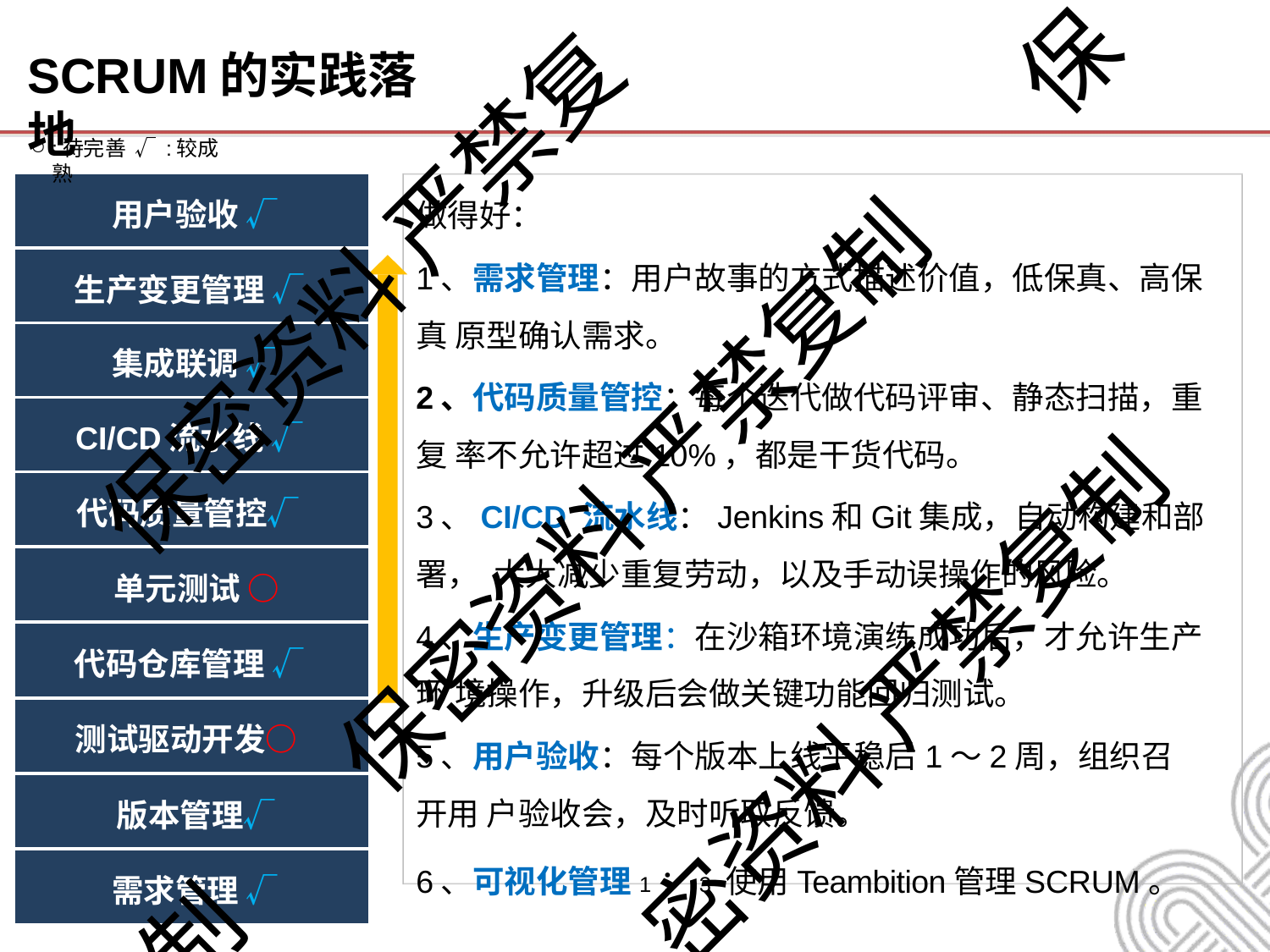

保
# SCRUM的实践落地

:待完善 √ :较成熟

| 用户验收 √ |
| --- |
| 生产变更管理 √ |
| 集成联调 √ |
| CI/CD流水线 √ |
| 代码质量管控√ |
| 单元测试 ○ |
| 代码仓库管理 √ |
| 测试驱动开发○ |
| 版本管理√ |
| 需求管理 √ |
做得好：
1、需求管理：用户故事的方式描述价值，低保真、高保真 原型确认需求。
2、代码质量管控：每个迭代做代码评审、静态扫描，重复 率不允许超过10%，都是干货代码。
3、CI/CD 流水线：Jenkins和Git集成，自动构建和部署，  大大减少重复劳动，以及手动误操作的风险。
4、生产变更管理：在沙箱环境演练成功后，才允许生产环 境操作，升级后会做关键功能回归测试。
5、用户验收：每个版本上线平稳后1～2周，组织召开用 户验收会，及时听取反馈。
6、可视化管理1：3 使用Teambition管理SCRUM。
保密资料 严禁复

保密资料 严禁复制
密资料 严禁复制

制